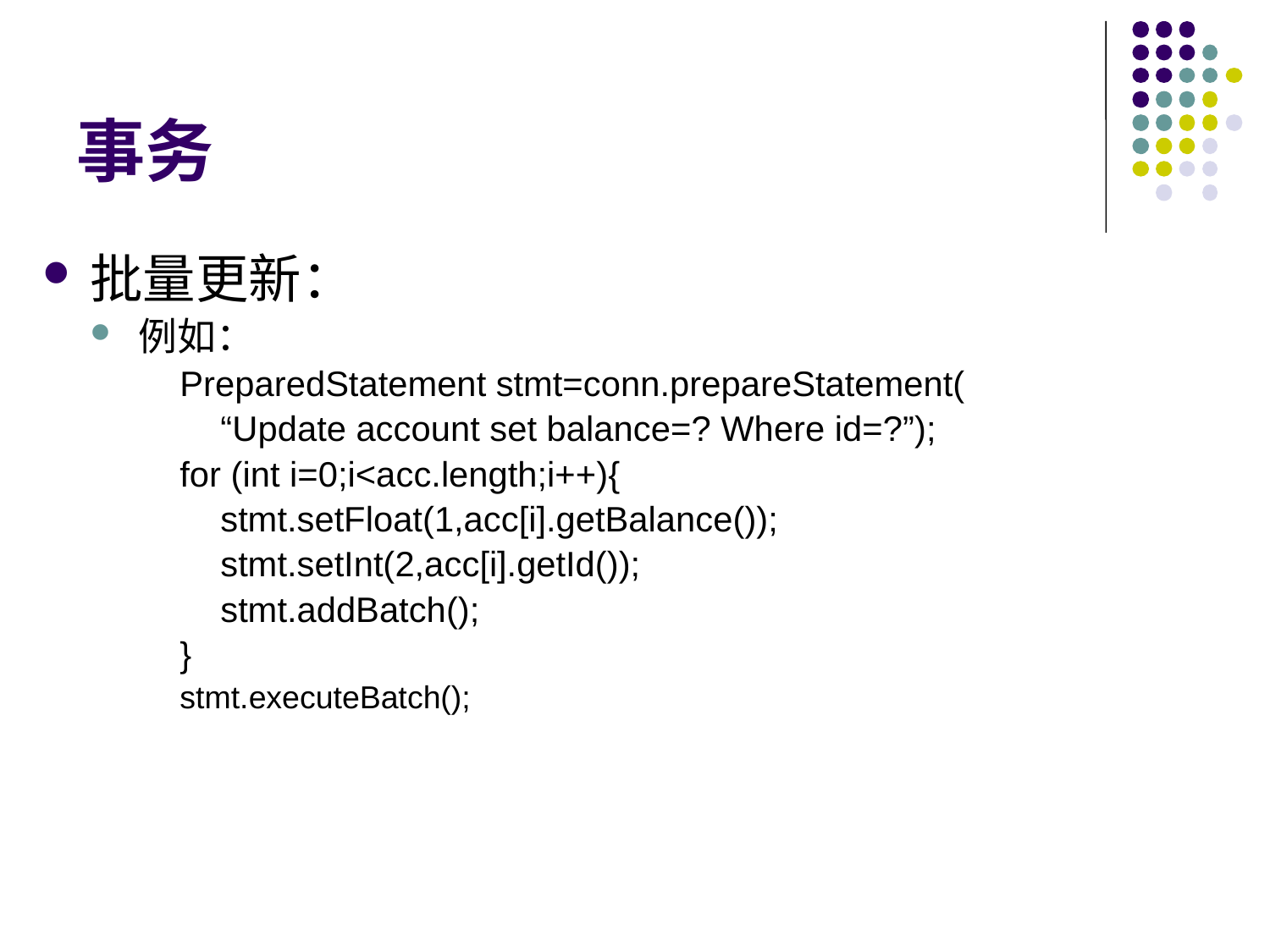

# 事务
批量更新：
例如：
PreparedStatement stmt=conn.prepareStatement(
	“Update account set balance=? Where id=?”);
for (int i=0;i<acc.length;i++){
	stmt.setFloat(1,acc[i].getBalance());
	stmt.setInt(2,acc[i].getId());
	stmt.addBatch();
}
stmt.executeBatch();